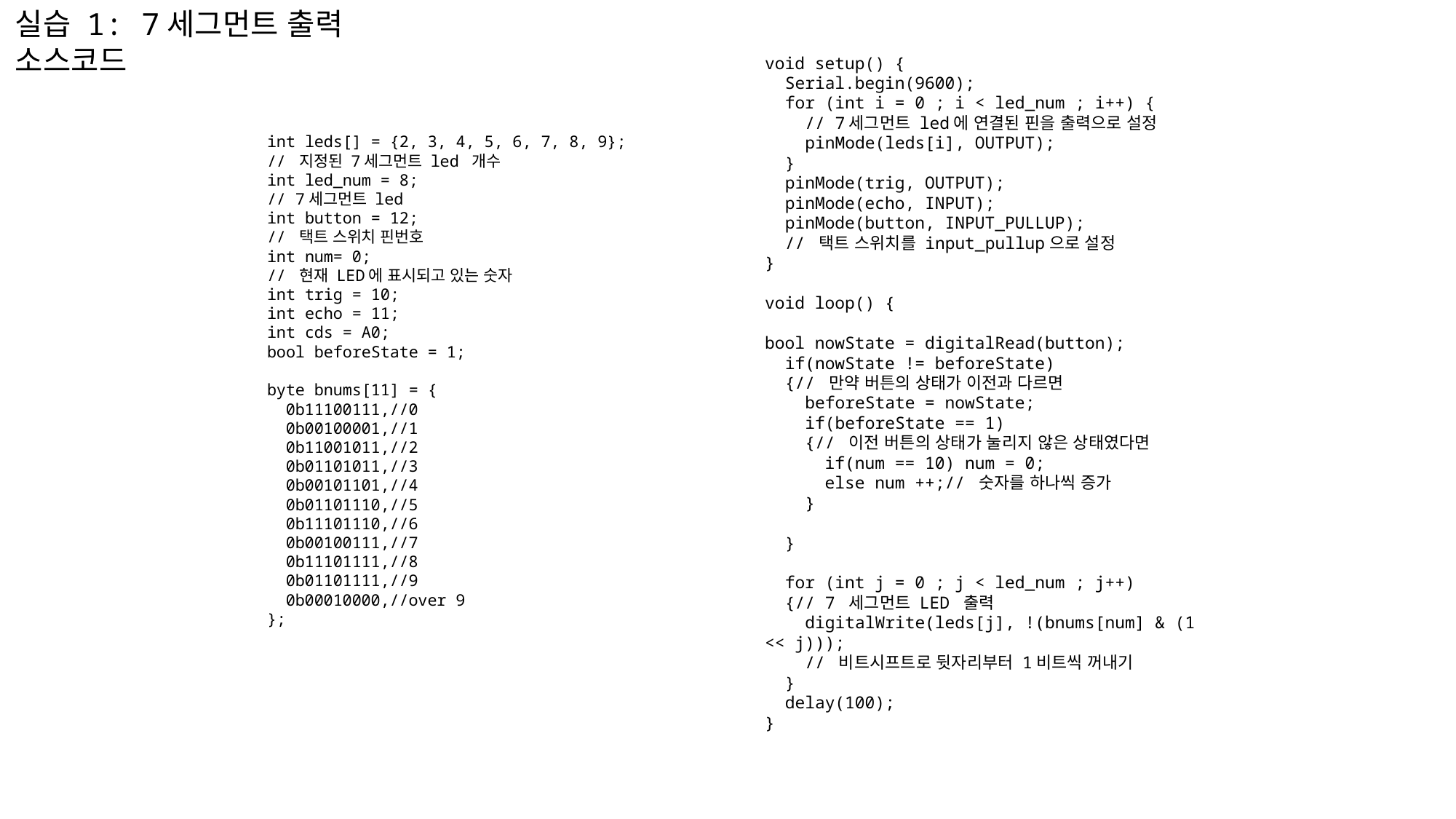

실습 1: 7세그먼트 출력
소스코드
void setup() {
  Serial.begin(9600);
  for (int i = 0 ; i < led_num ; i++) {
    // 7세그먼트 led에 연결된 핀을 출력으로 설정
    pinMode(leds[i], OUTPUT);
  }
  pinMode(trig, OUTPUT);
  pinMode(echo, INPUT);
  pinMode(button, INPUT_PULLUP);
  // 택트 스위치를 input_pullup으로 설정
}

void loop() {

bool nowState = digitalRead(button);
  if(nowState != beforeState)
  {// 만약 버튼의 상태가 이전과 다르면
    beforeState = nowState;
    if(beforeState == 1)
    {// 이전 버튼의 상태가 눌리지 않은 상태였다면
      if(num == 10) num = 0;
      else num ++;// 숫자를 하나씩 증가
    }

  }

  for (int j = 0 ; j < led_num ; j++)
  {// 7 세그먼트 LED 출력
    digitalWrite(leds[j], !(bnums[num] & (1 << j)));
    // 비트시프트로 뒷자리부터 1비트씩 꺼내기
  }
  delay(100);
}
int leds[] = {2, 3, 4, 5, 6, 7, 8, 9};
// 지정된 7세그먼트 led 개수
int led_num = 8;
// 7세그먼트 led
int button = 12;
// 택트 스위치 핀번호
int num= 0;
// 현재 LED에 표시되고 있는 숫자
int trig = 10;
int echo = 11;
int cds = A0;
bool beforeState = 1;

byte bnums[11] = {
  0b11100111,//0
  0b00100001,//1
  0b11001011,//2
  0b01101011,//3
  0b00101101,//4
  0b01101110,//5
  0b11101110,//6
  0b00100111,//7
  0b11101111,//8
  0b01101111,//9
  0b00010000,//over 9
};